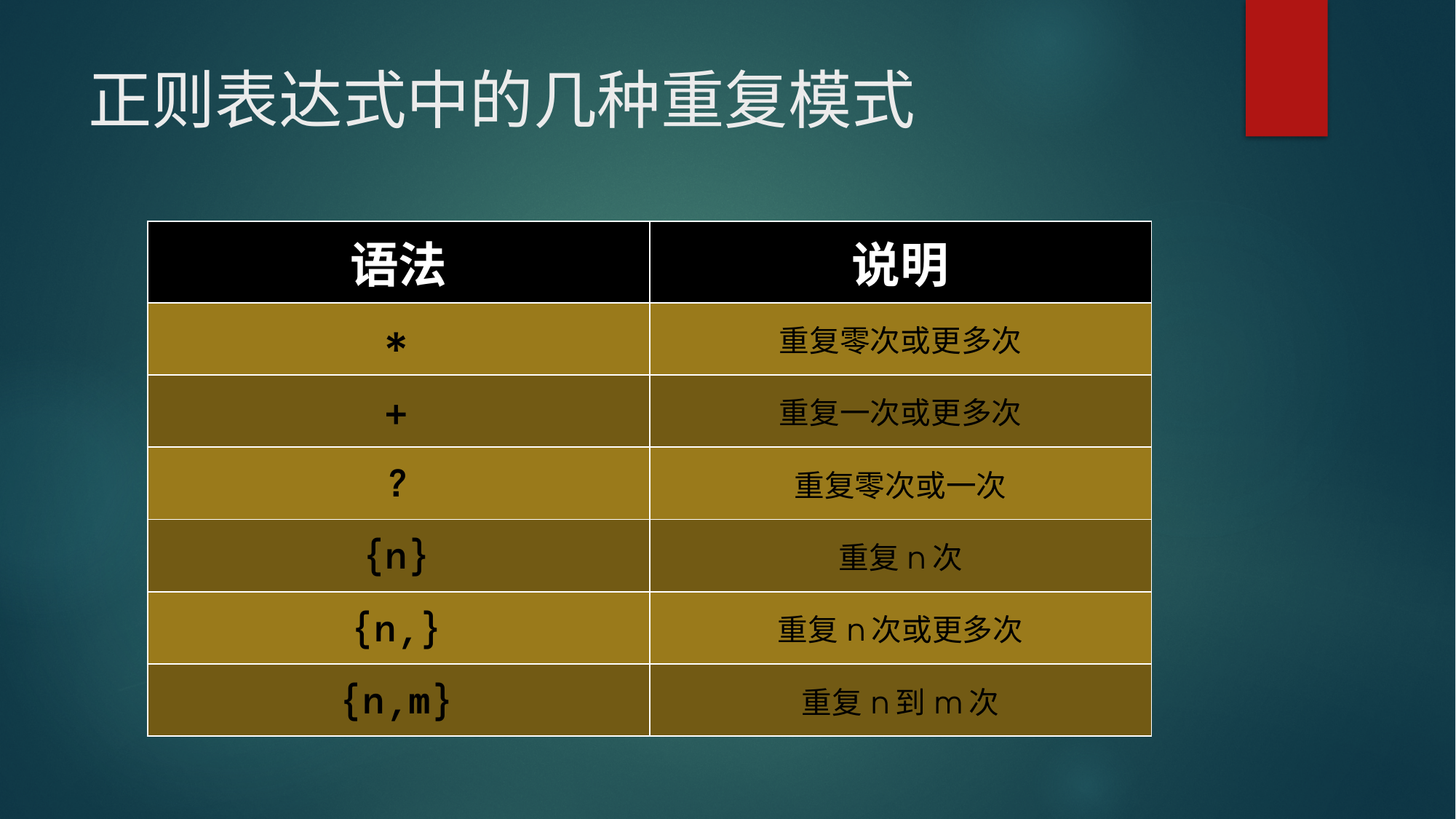

# 正则表达式中的几种重复模式
| 语法 | 说明 |
| --- | --- |
| \* | 重复零次或更多次 |
| + | 重复一次或更多次 |
| ? | 重复零次或一次 |
| {n} | 重复n次 |
| {n,} | 重复n次或更多次 |
| {n,m} | 重复n到m次 |